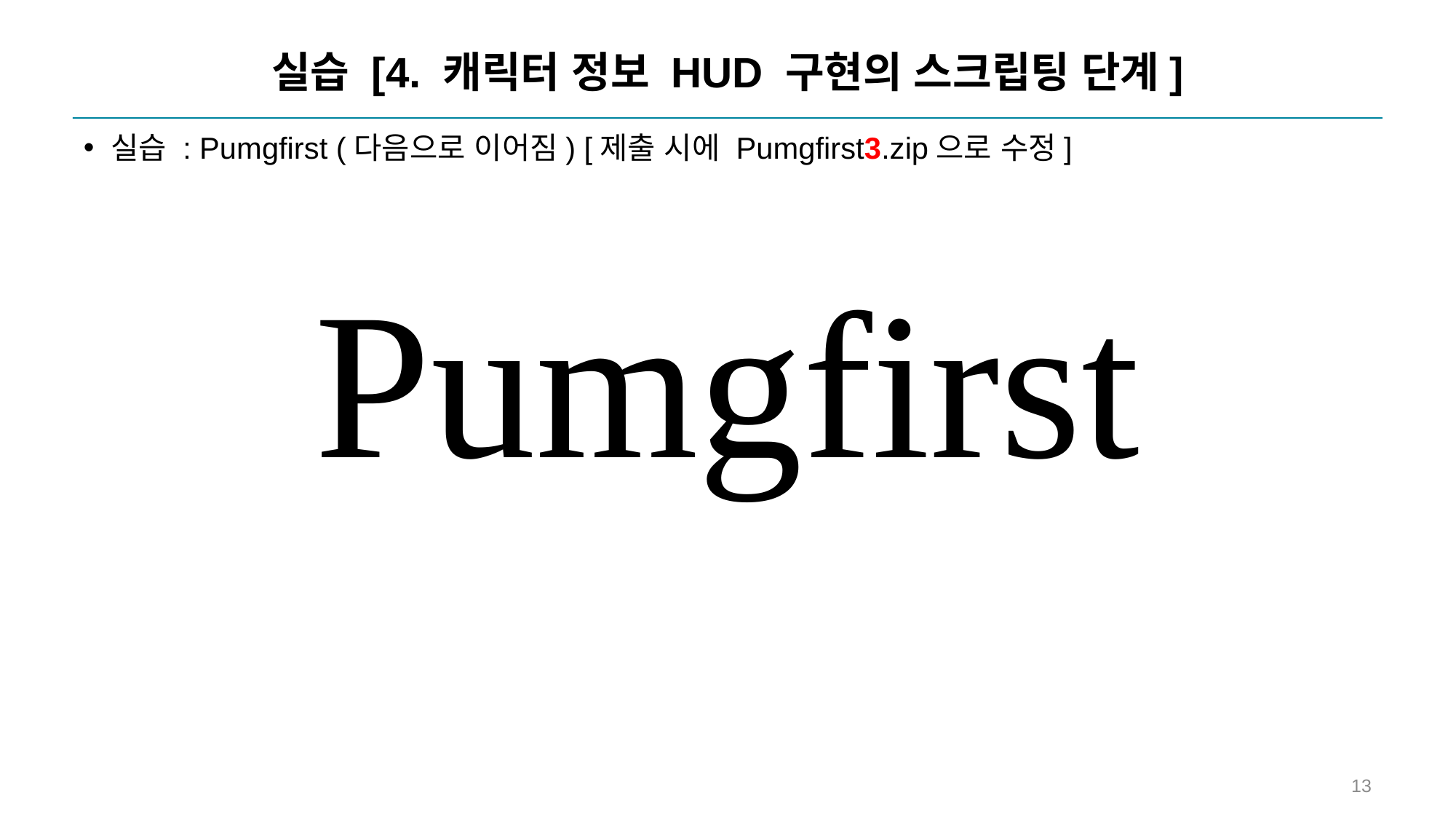

# 실습 [4. 캐릭터 정보 HUD 구현의 스크립팅 단계]
실습 : Pumgfirst (다음으로 이어짐) [제출 시에 Pumgfirst3.zip으로 수정]

Pumgfirst
13